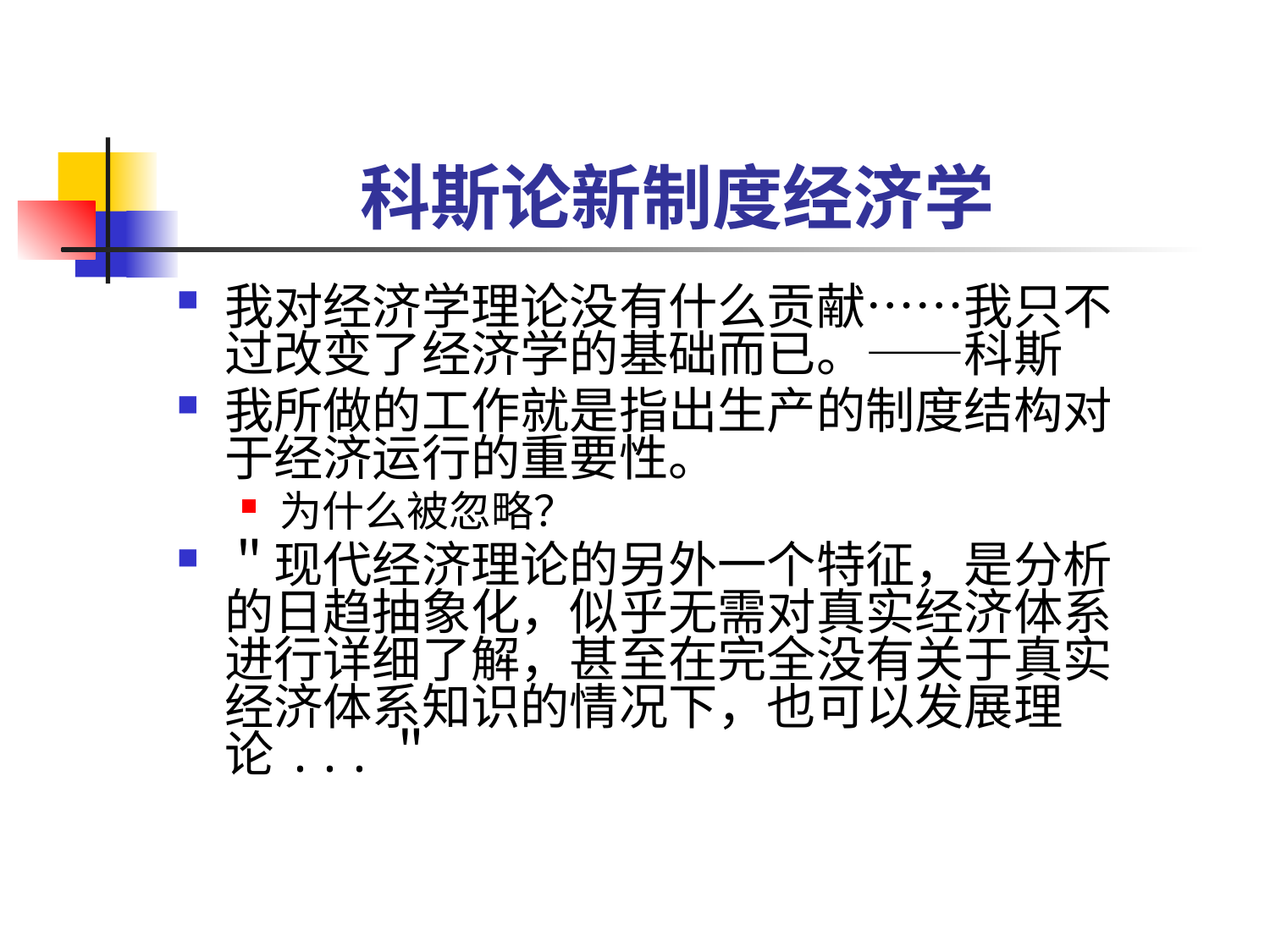

# 科斯论新制度经济学
我对经济学理论没有什么贡献……我只不过改变了经济学的基础而已。——科斯
我所做的工作就是指出生产的制度结构对于经济运行的重要性。
为什么被忽略？
＂现代经济理论的另外一个特征，是分析的日趋抽象化，似乎无需对真实经济体系进行详细了解，甚至在完全没有关于真实经济体系知识的情况下，也可以发展理论...＂